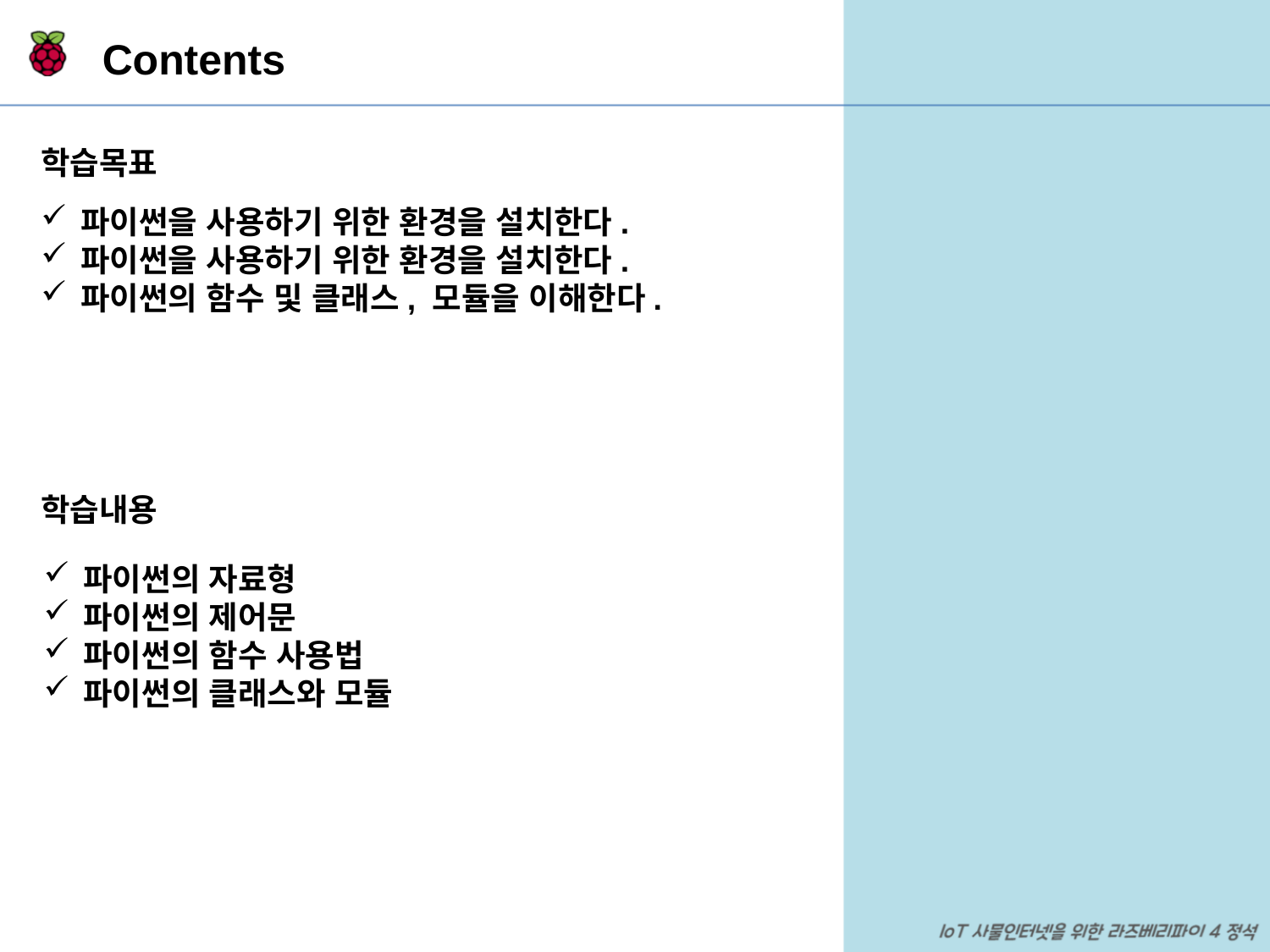

Contents
학습목표
파이썬을 사용하기 위한 환경을 설치한다.
파이썬을 사용하기 위한 환경을 설치한다.
파이썬의 함수 및 클래스, 모듈을 이해한다.

학습내용
파이썬의 자료형
파이썬의 제어문
파이썬의 함수 사용법
파이썬의 클래스와 모듈